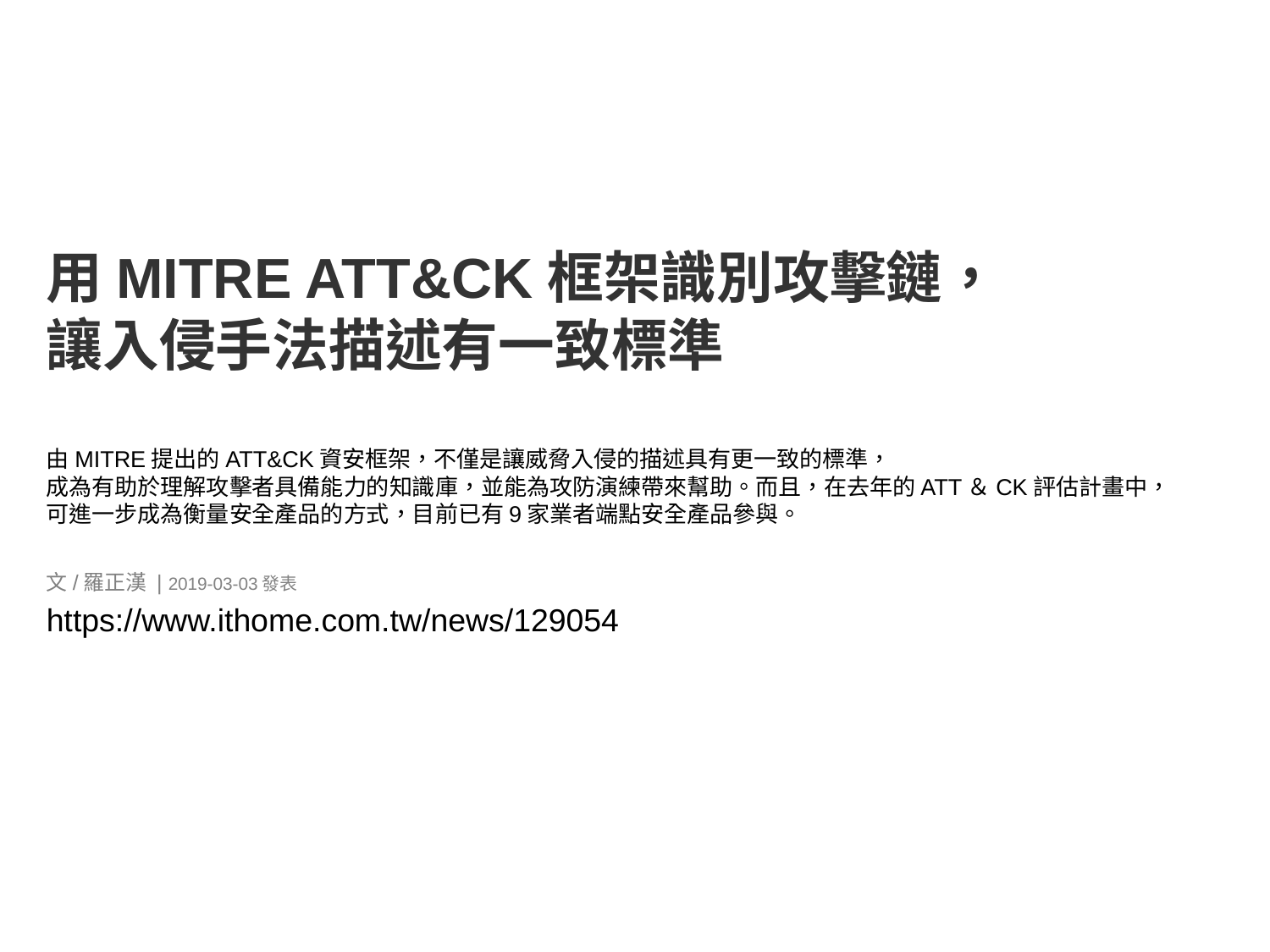

用MITRE ATT&CK框架識別攻擊鏈，
讓入侵手法描述有一致標準

由MITRE提出的ATT&CK資安框架，不僅是讓威脅入侵的描述具有更一致的標準，
成為有助於理解攻擊者具備能力的知識庫，並能為攻防演練帶來幫助。而且，在去年的ATT＆CK評估計畫中，
可進一步成為衡量安全產品的方式，目前已有9家業者端點安全產品參與。

文/羅正漢 | 2019-03-03發表
https://www.ithome.com.tw/news/129054